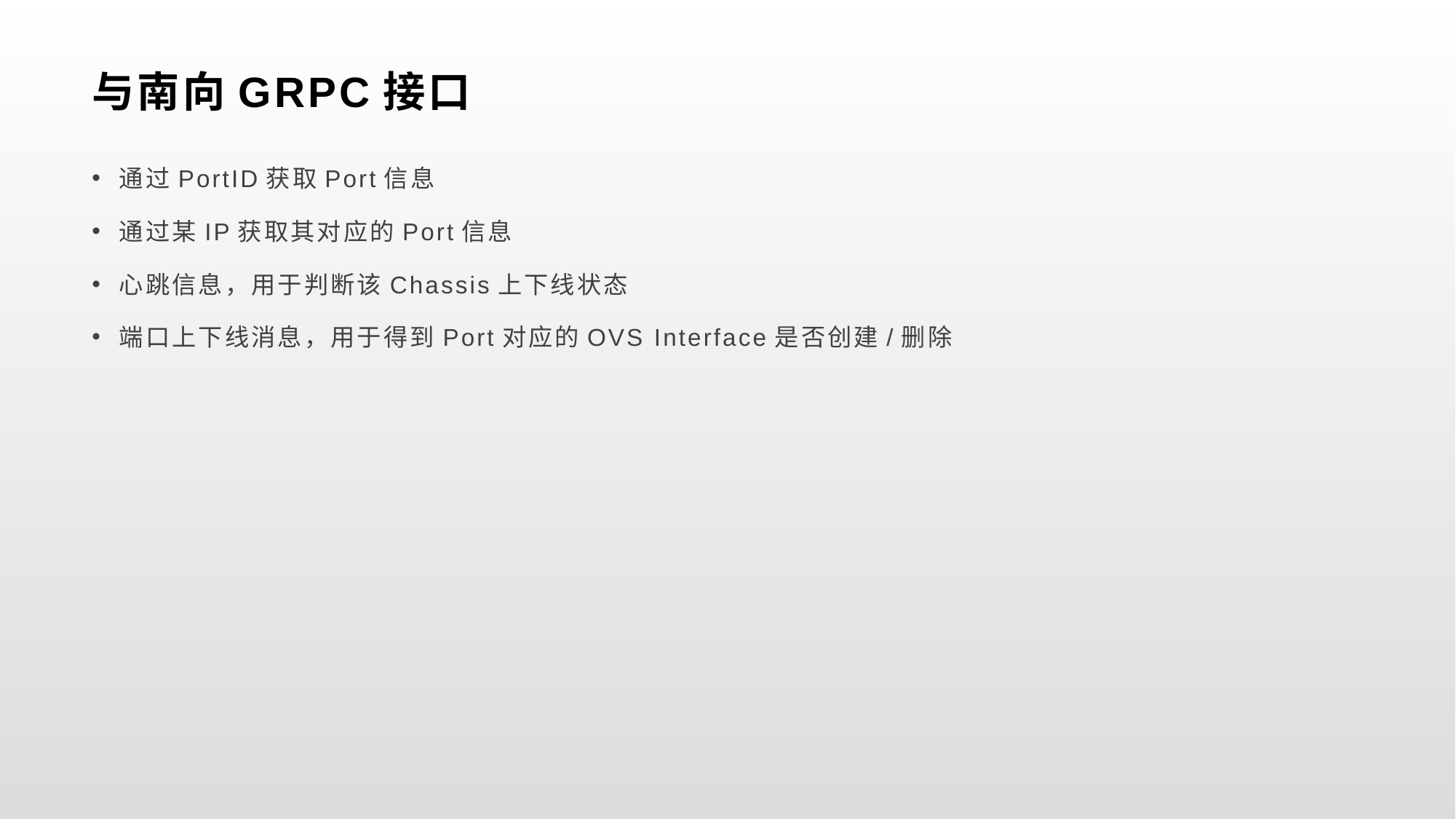

# 与南向GRPC接口
通过PortID获取Port信息
通过某IP获取其对应的Port信息
心跳信息，用于判断该Chassis上下线状态
端口上下线消息，用于得到Port对应的OVS Interface是否创建/删除